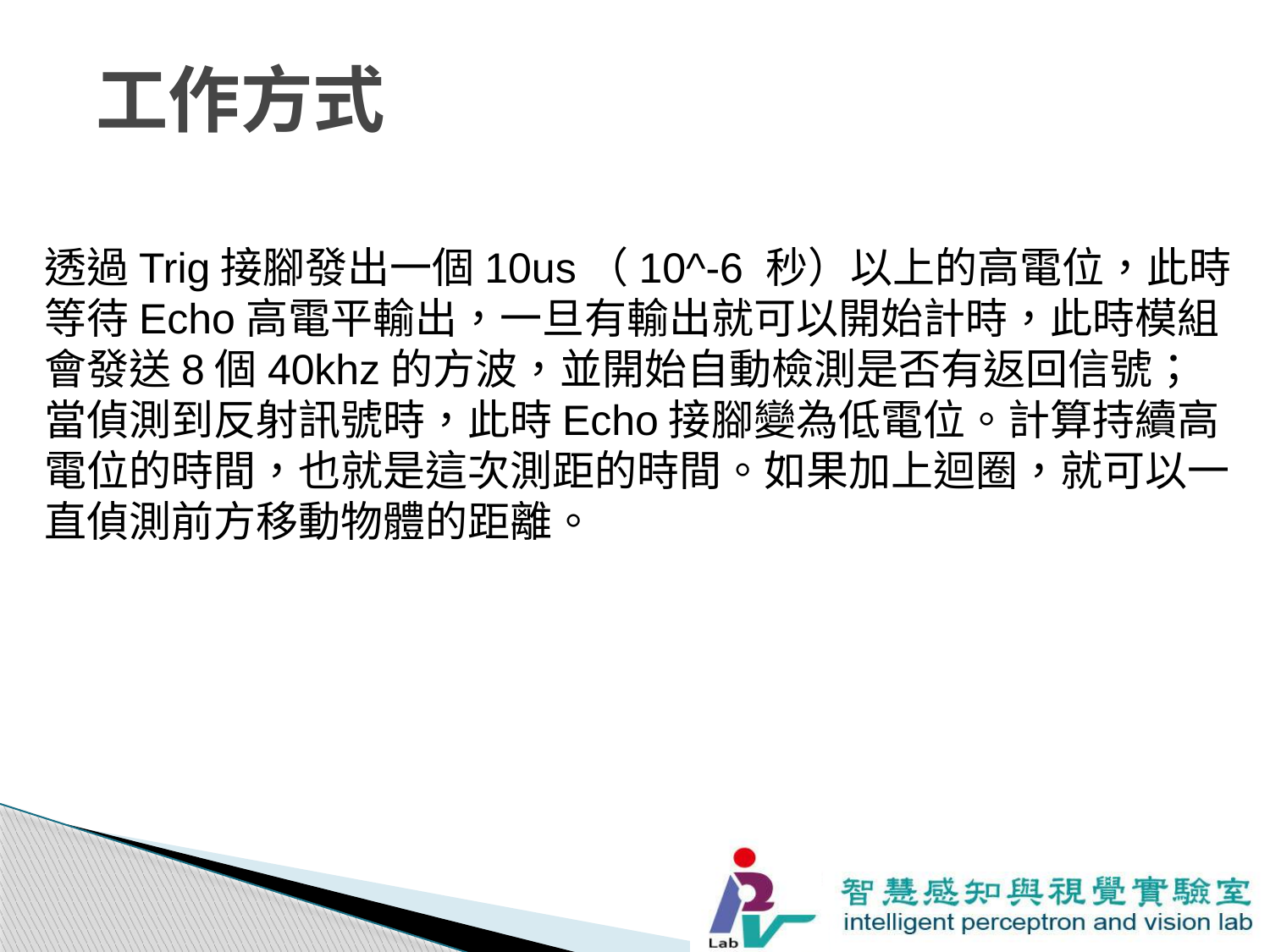

# 工作方式
透過Trig接腳發出一個10us（10^-6 秒）以上的高電位，此時等待Echo高電平輸出，一旦有輸出就可以開始計時，此時模組會發送8個40khz的方波，並開始自動檢測是否有返回信號；當偵測到反射訊號時，此時Echo接腳變為低電位。計算持續高電位的時間，也就是這次測距的時間。如果加上迴圈，就可以一直偵測前方移動物體的距離。